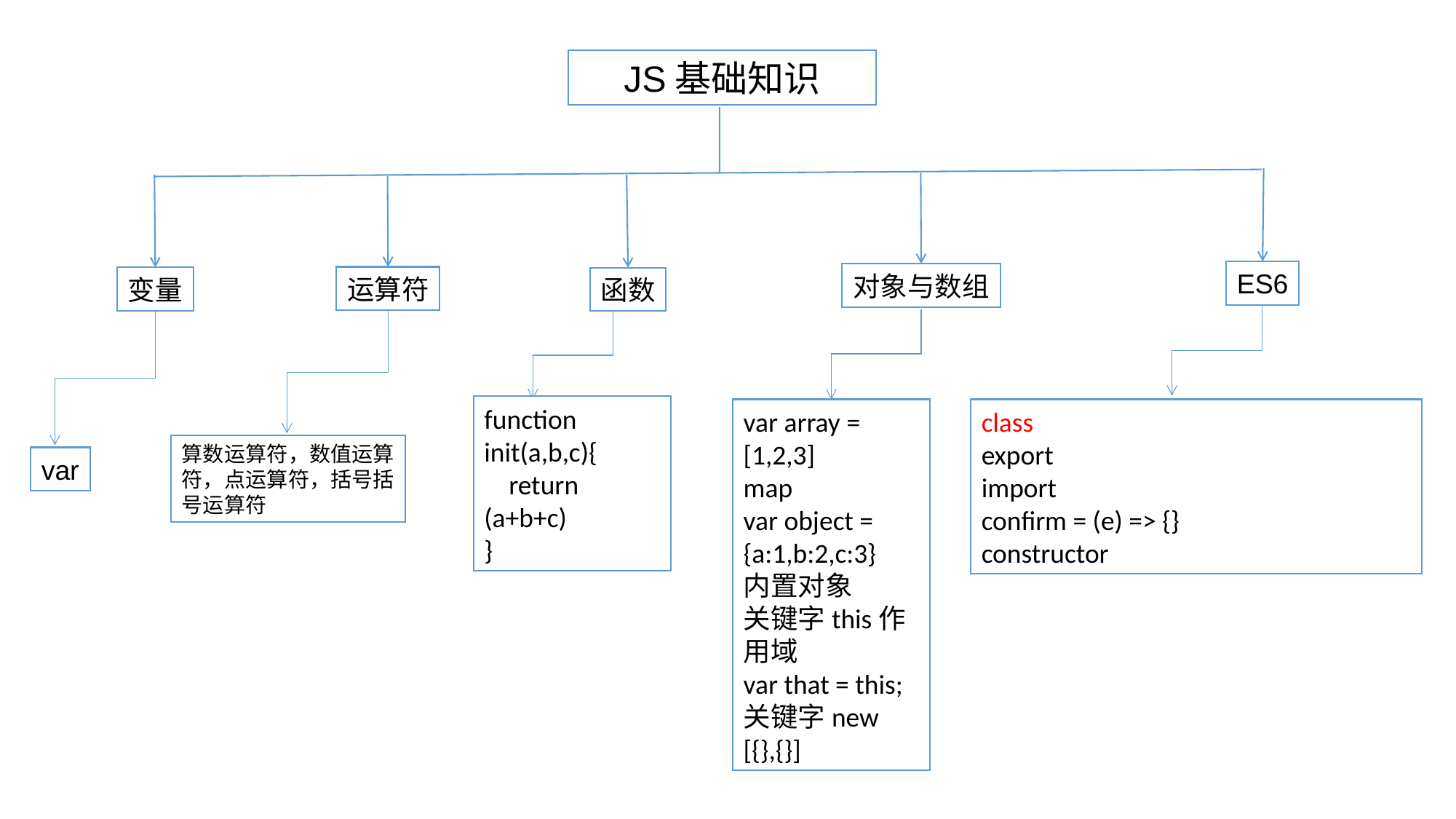

JS基础知识
ES6
对象与数组
运算符
变量
函数
function init(a,b,c){
    return (a+b+c)
}
var array = [1,2,3]
map
var object = {a:1,b:2,c:3}
内置对象
关键字this作用域
var that = this;
关键字new
[{},{}]
class
export
import
confirm = (e) => {}
constructor
算数运算符，数值运算符，点运算符，括号括号运算符
var